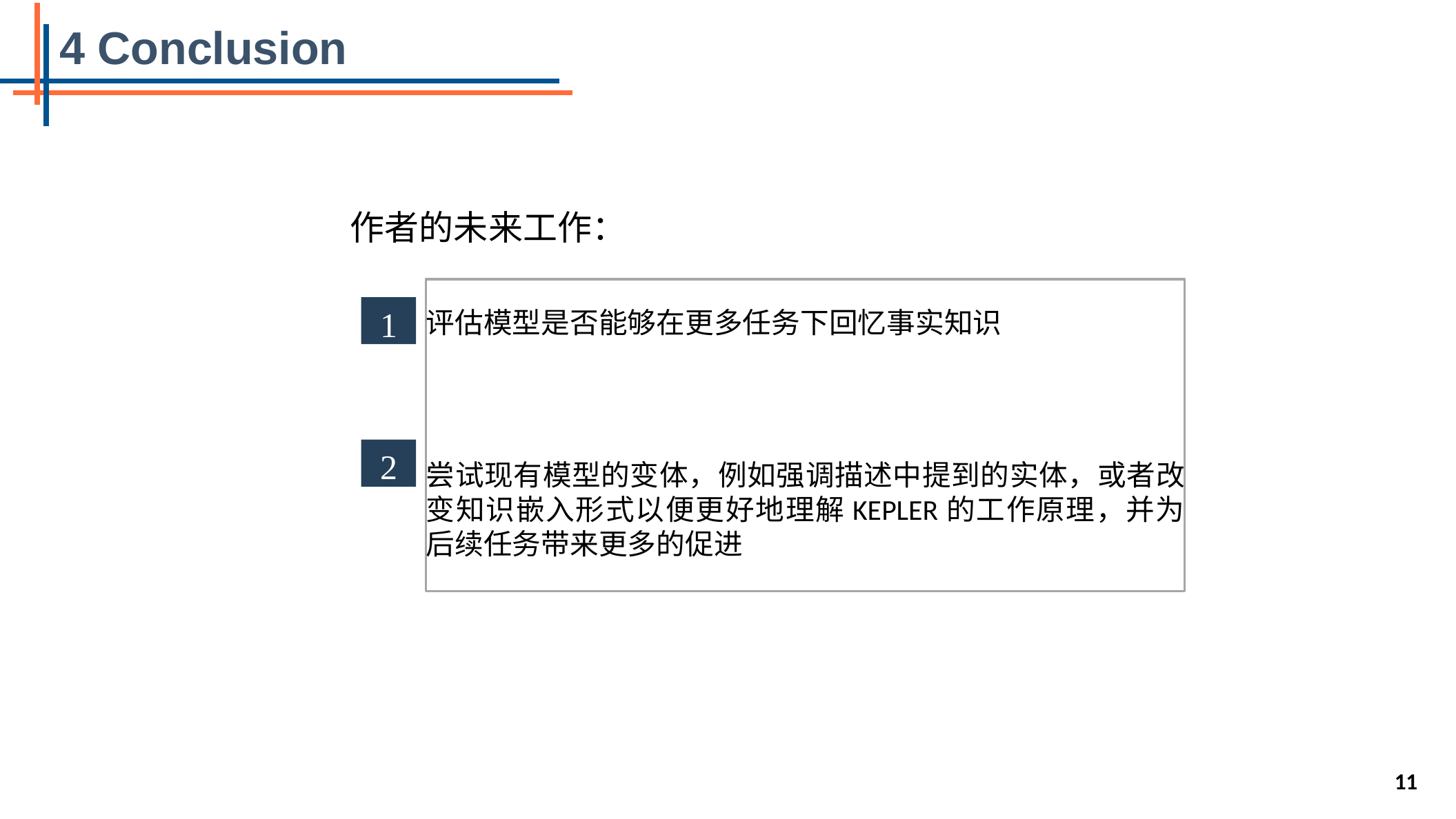

# 4 Conclusion

作者的未来工作：
评估模型是否能够在更多任务下回忆事实知识

尝试现有模型的变体，例如强调描述中提到的实体，或者改变知识嵌入形式以便更好地理解KEPLER的工作原理，并为后续任务带来更多的促进

1
2
11